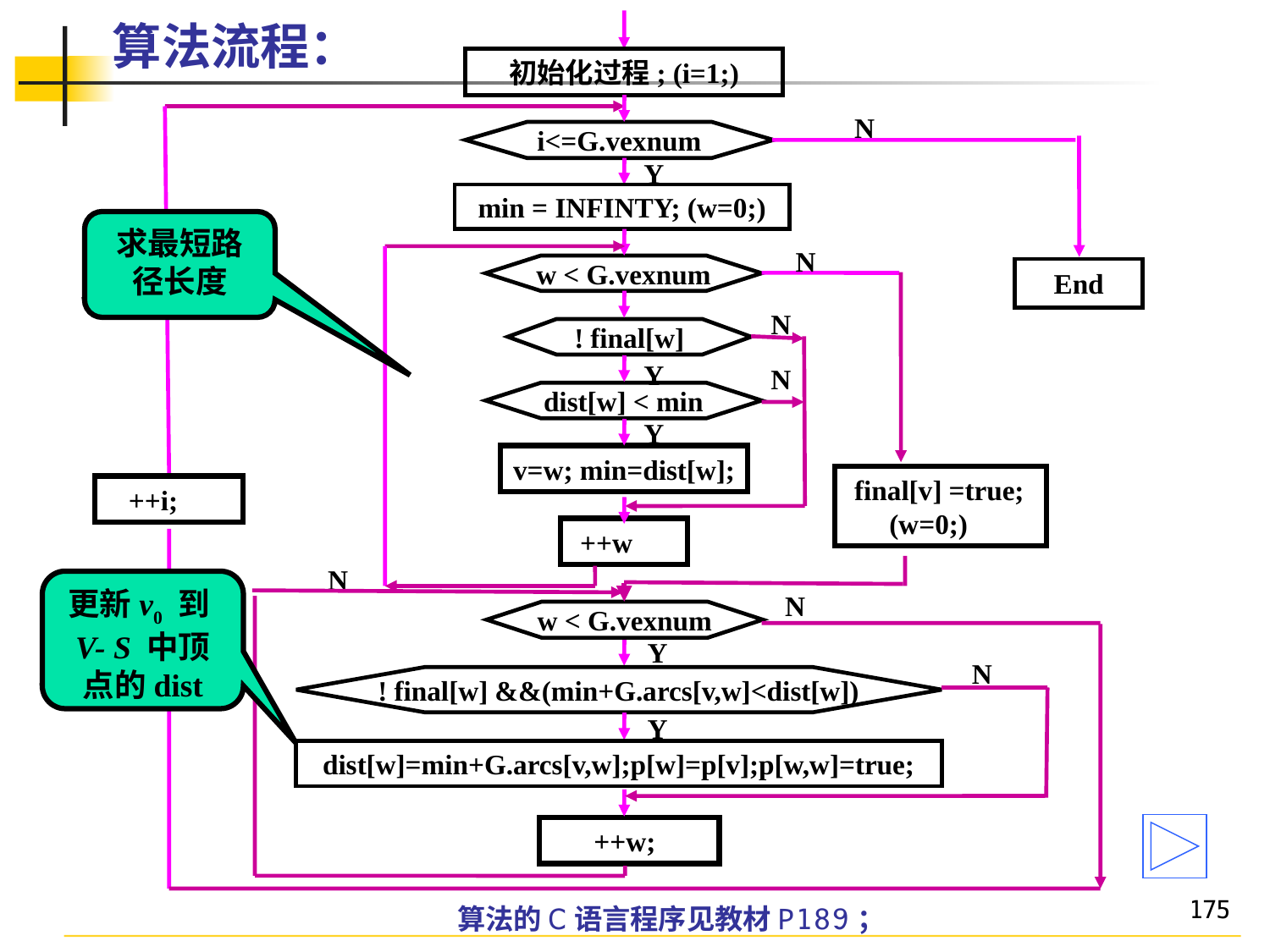

# 算法流程：

初始化过程; (i=1;)

N

i<=G.vexnum

Y

min = INFINTY; (w=0;)
求最短路径长度

N

w < G.vexnum
End

N
! final[w]

Y

N
dist[w] < min

Y

v=w; min=dist[w];
 final[v] =true;
      (w=0;)
   ++i;

 ++w

N

更新v0 到V- S 中顶点的dist
N

w < G.vexnum

Y

N
! final[w] &&(min+G.arcs[v,w]<dist[w])

Y

dist[w]=min+G.arcs[v,w];p[w]=p[v];p[w,w]=true;

      ++w;

175

算法的C语言程序见教材P189；